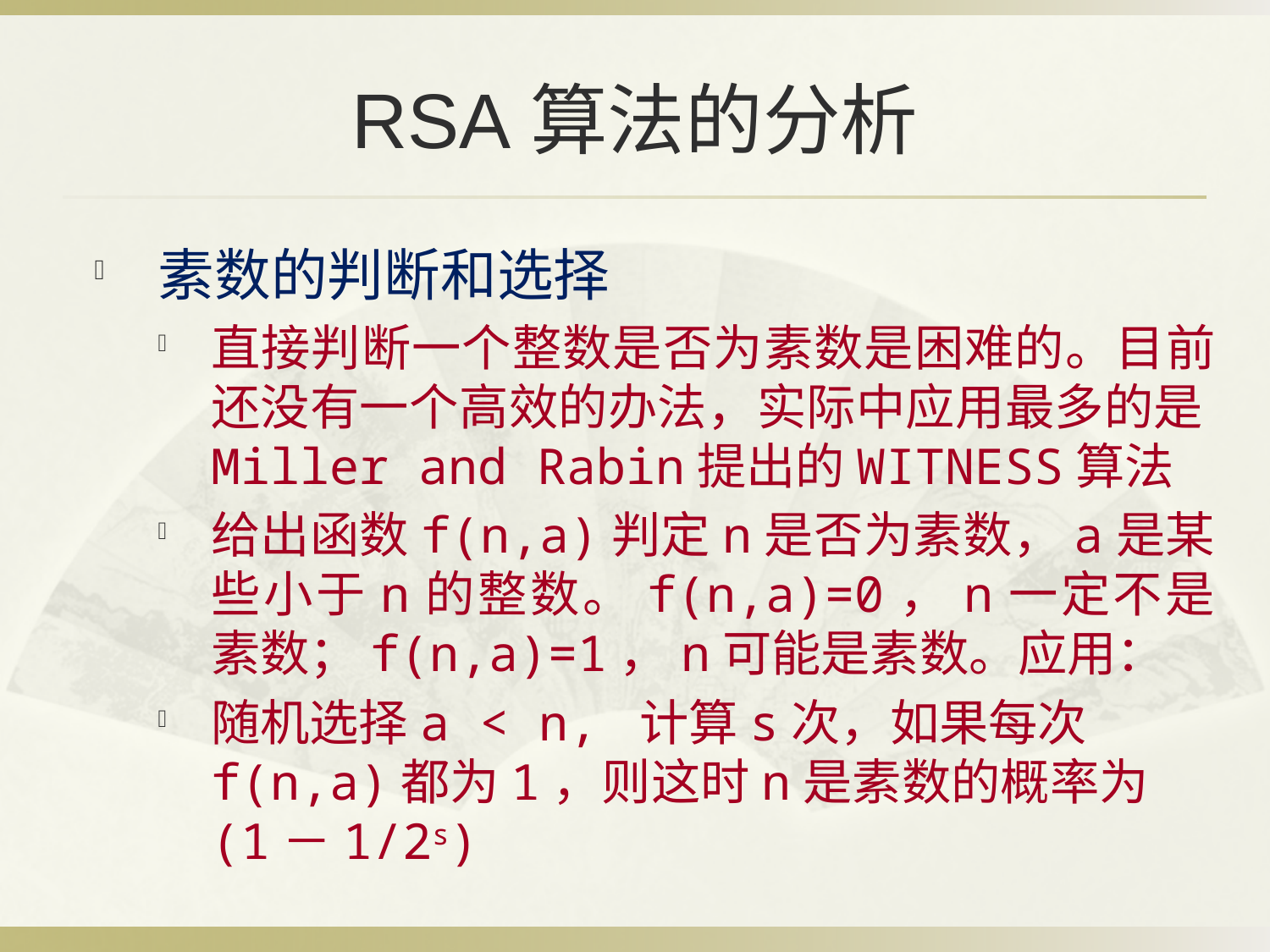

# RSA算法的分析
素数的判断和选择
直接判断一个整数是否为素数是困难的。目前还没有一个高效的办法，实际中应用最多的是Miller and Rabin提出的WITNESS算法
给出函数f(n,a)判定n是否为素数，a是某些小于n的整数。f(n,a)=0，n一定不是素数；f(n,a)=1，n可能是素数。应用：
随机选择a < n, 计算s次，如果每次f(n,a)都为1，则这时n是素数的概率为(1－1/2s)